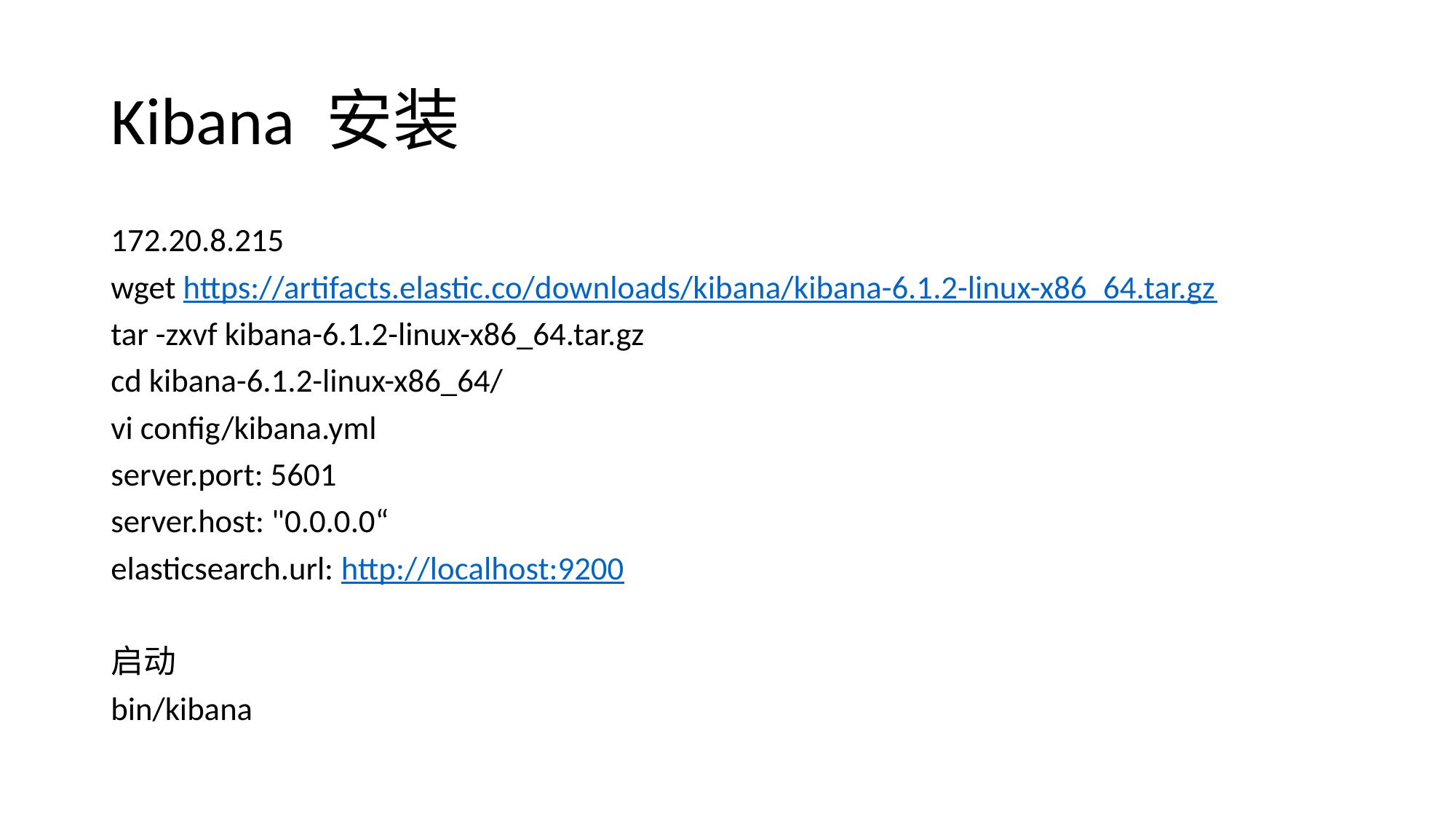

# Kibana 安装
172.20.8.215
wget https://artifacts.elastic.co/downloads/kibana/kibana-6.1.2-linux-x86_64.tar.gz
tar -zxvf kibana-6.1.2-linux-x86_64.tar.gz
cd kibana-6.1.2-linux-x86_64/
vi config/kibana.yml
server.port: 5601
server.host: "0.0.0.0“
elasticsearch.url: http://localhost:9200

启动
bin/kibana